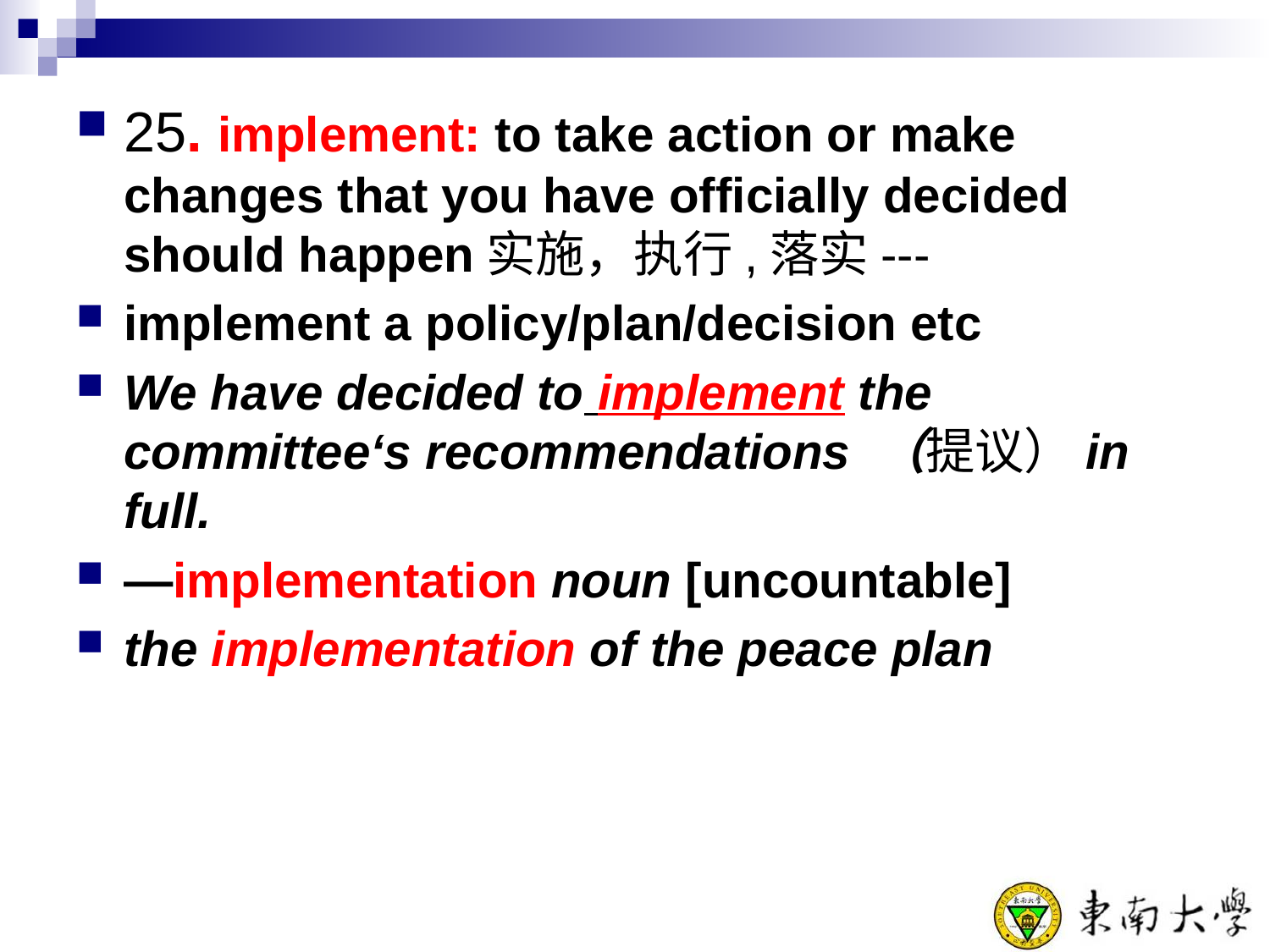

25. implement: to take action or make changes that you have officially decided should happen实施，执行,落实---
implement a policy/plan/decision etc
We have decided to implement the committee‘s recommendations （提议）in full.
—implementation noun [uncountable]
the implementation of the peace plan